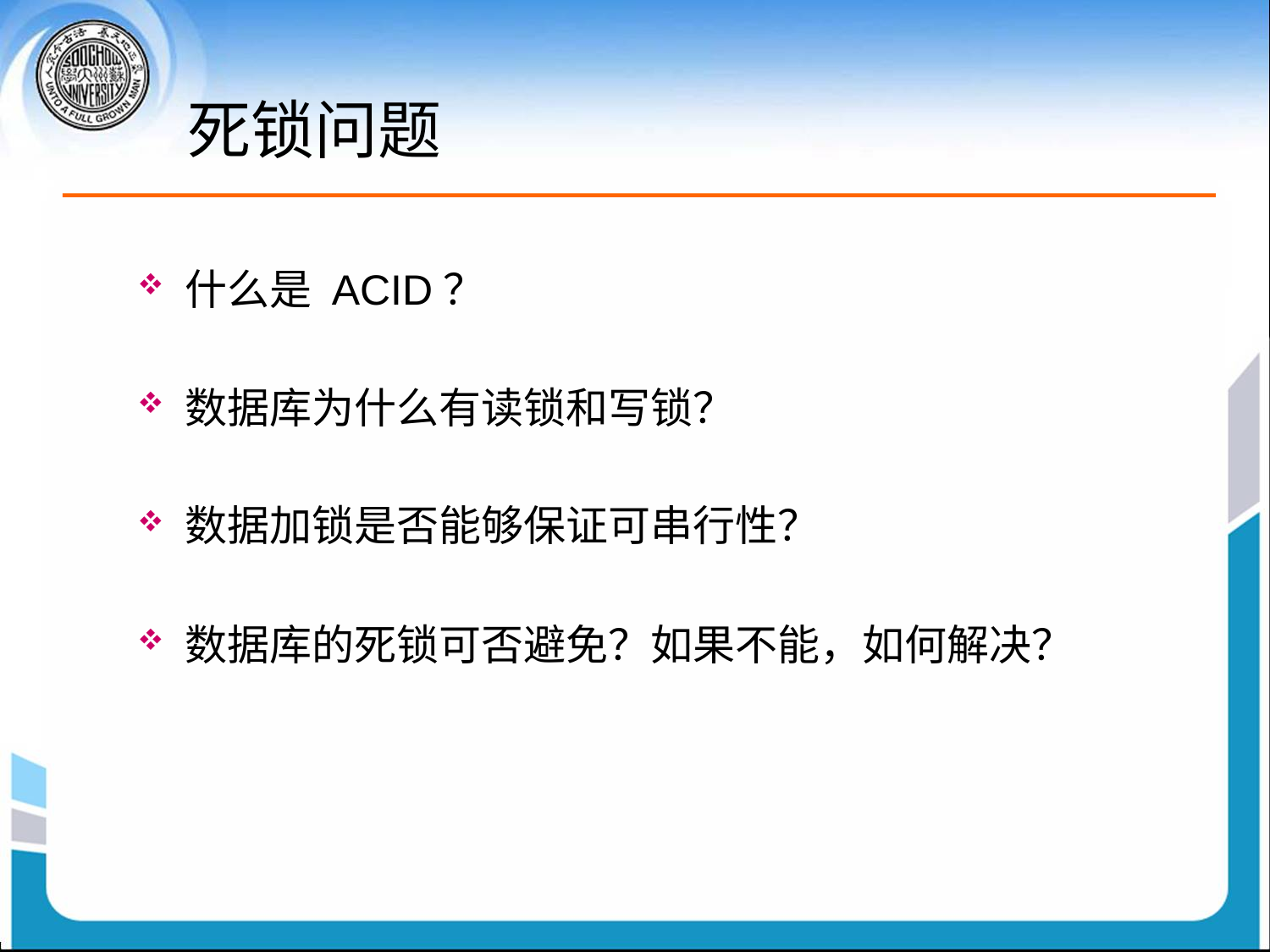

# 死锁问题
什么是 ACID？

数据库为什么有读锁和写锁？

数据加锁是否能够保证可串行性？

数据库的死锁可否避免？如果不能，如何解决？